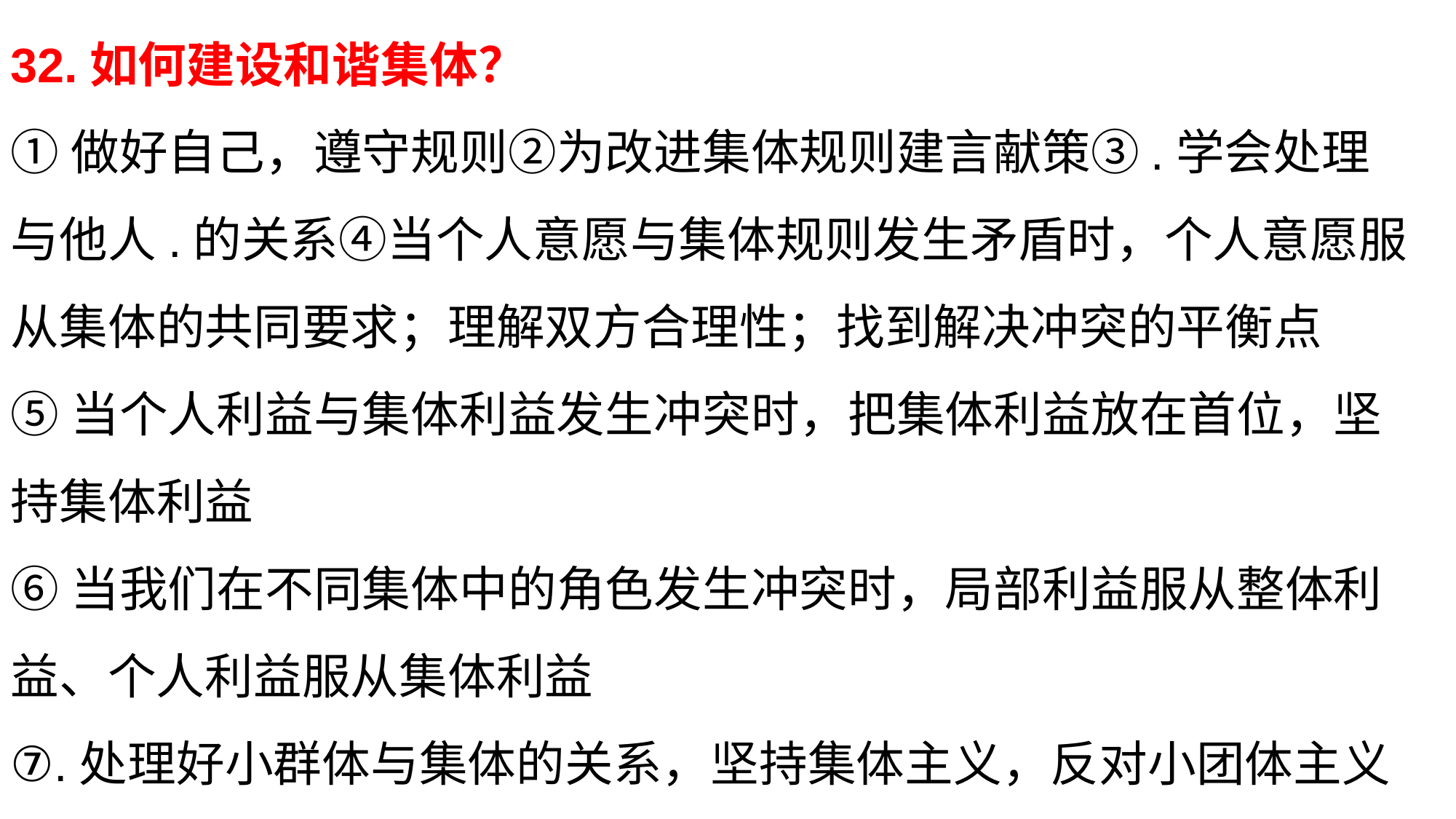

32.如何建设和谐集体？
①做好自己，遵守规则②为改进集体规则建言献策③.学会处理与他人.的关系④当个人意愿与集体规则发生矛盾时，个人意愿服从集体的共同要求；理解双方合理性；找到解决冲突的平衡点
⑤当个人利益与集体利益发生冲突时，把集体利益放在首位，坚持集体利益
⑥当我们在不同集体中的角色发生冲突时，局部利益服从整体利益、个人利益服从集体利益
⑦.处理好小群体与集体的关系，坚持集体主义，反对小团体主义